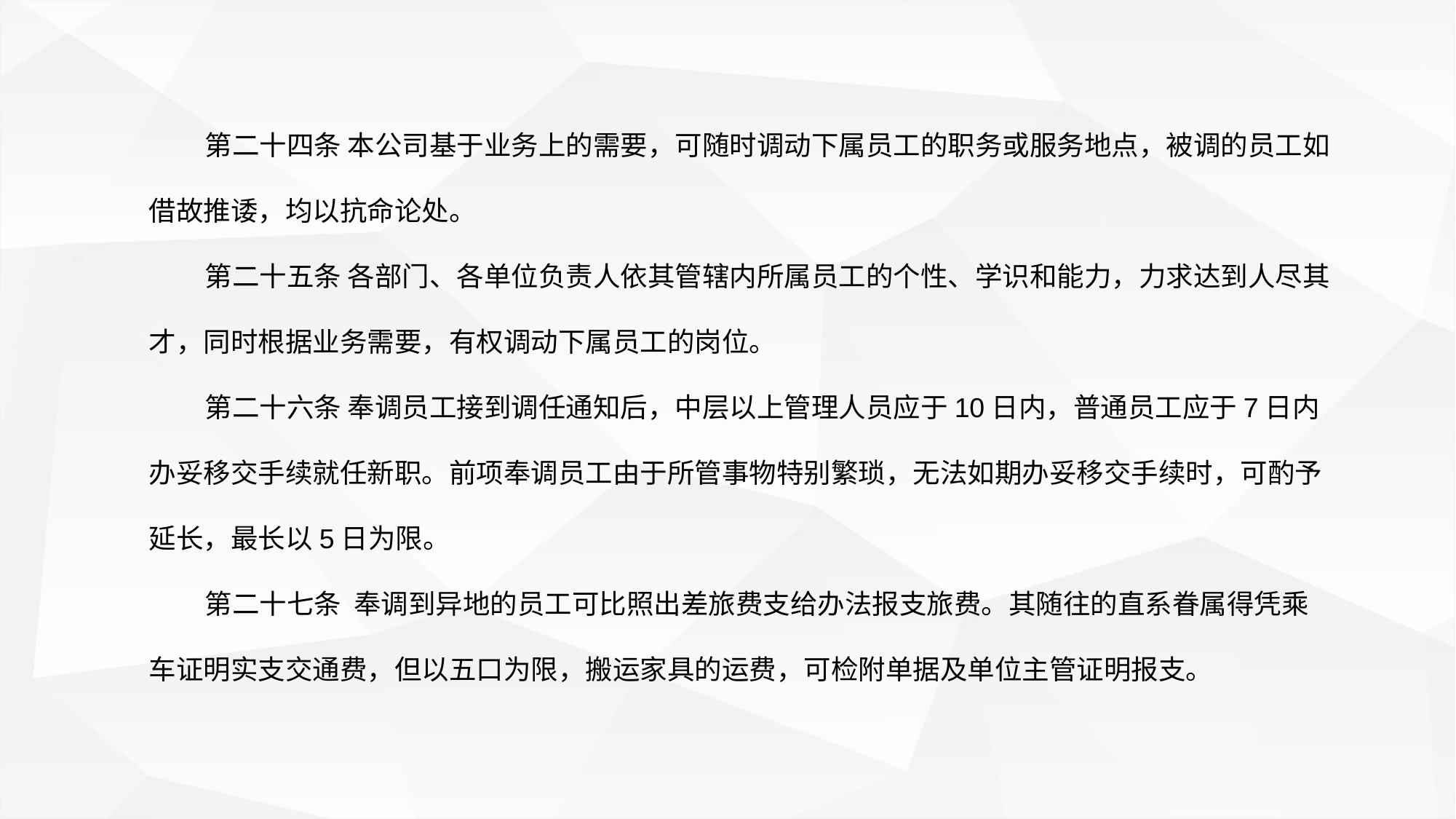

第二十四条 本公司基于业务上的需要，可随时调动下属员工的职务或服务地点，被调的员工如借故推诿，均以抗命论处。
        第二十五条 各部门、各单位负责人依其管辖内所属员工的个性、学识和能力，力求达到人尽其才，同时根据业务需要，有权调动下属员工的岗位。
        第二十六条 奉调员工接到调任通知后，中层以上管理人员应于10日内，普通员工应于7日内办妥移交手续就任新职。前项奉调员工由于所管事物特别繁琐，无法如期办妥移交手续时，可酌予延长，最长以5日为限。
        第二十七条  奉调到异地的员工可比照出差旅费支给办法报支旅费。其随往的直系眷属得凭乘车证明实支交通费，但以五口为限，搬运家具的运费，可检附单据及单位主管证明报支。